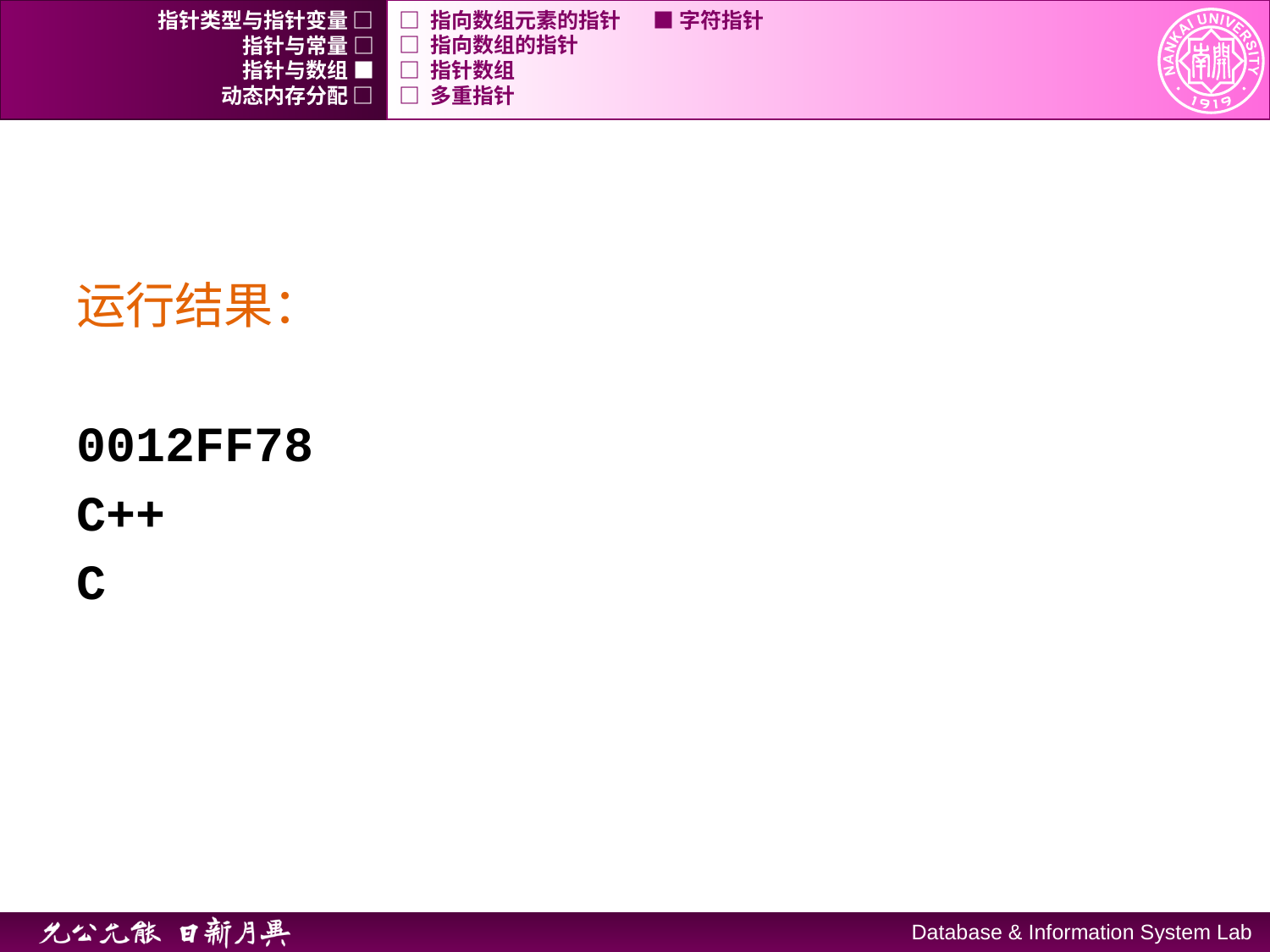

指针类型与指针变量 □
□ 指向数组元素的指针	■ 字符指针
指针与常量 □
□ 指向数组的指针
指针与数组 ■
□ 指针数组
动态内存分配 □
□ 多重指针
运行结果：

0012FF78
C++
C